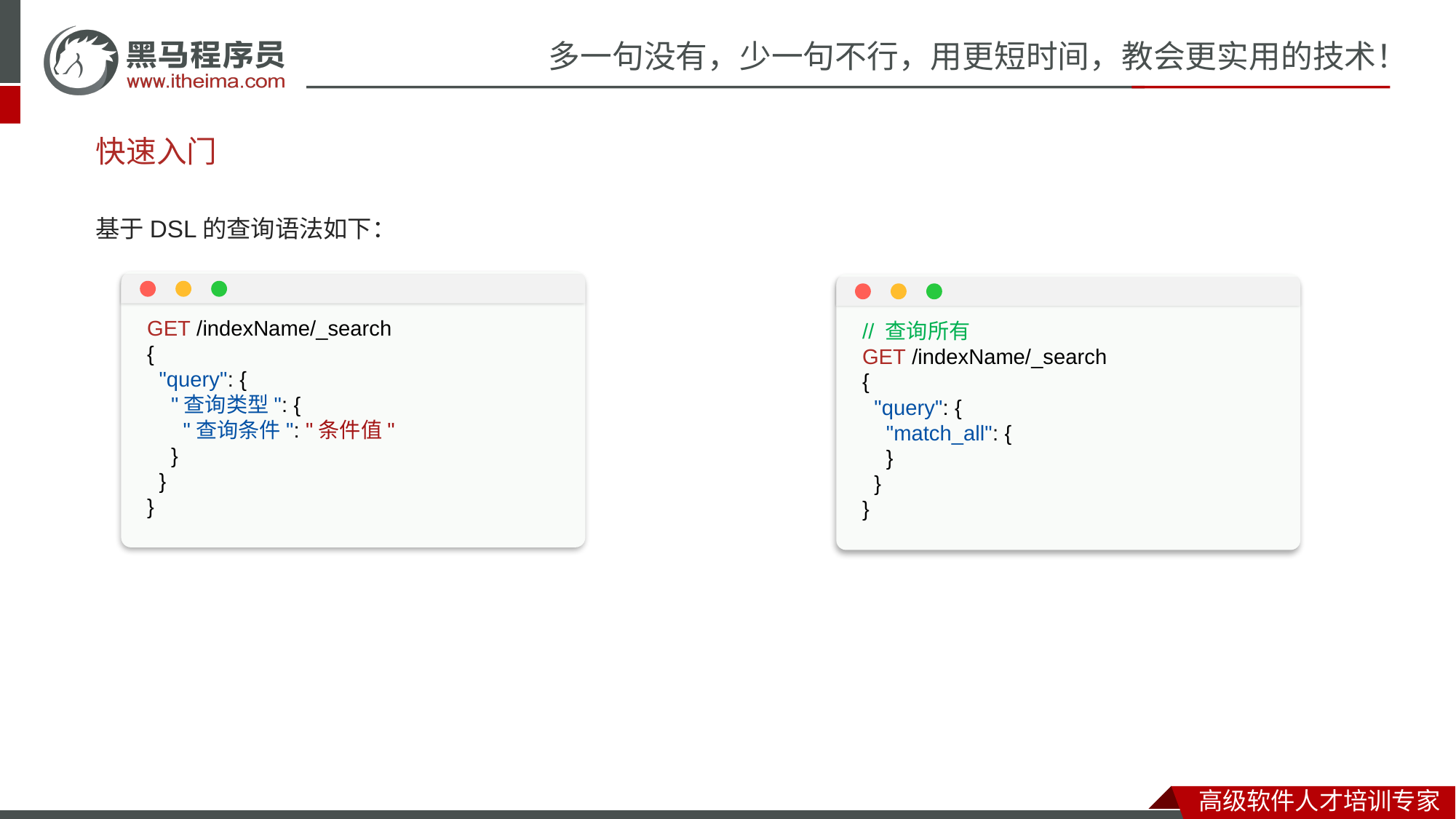

# 快速入门
基于DSL的查询语法如下：

GET /indexName/_search
{
  "query": {
    "查询类型": {
      "查询条件": "条件值"
    }
  }
}

// 查询所有
GET /indexName/_search
{
  "query": {
    "match_all": {
    }
  }
}